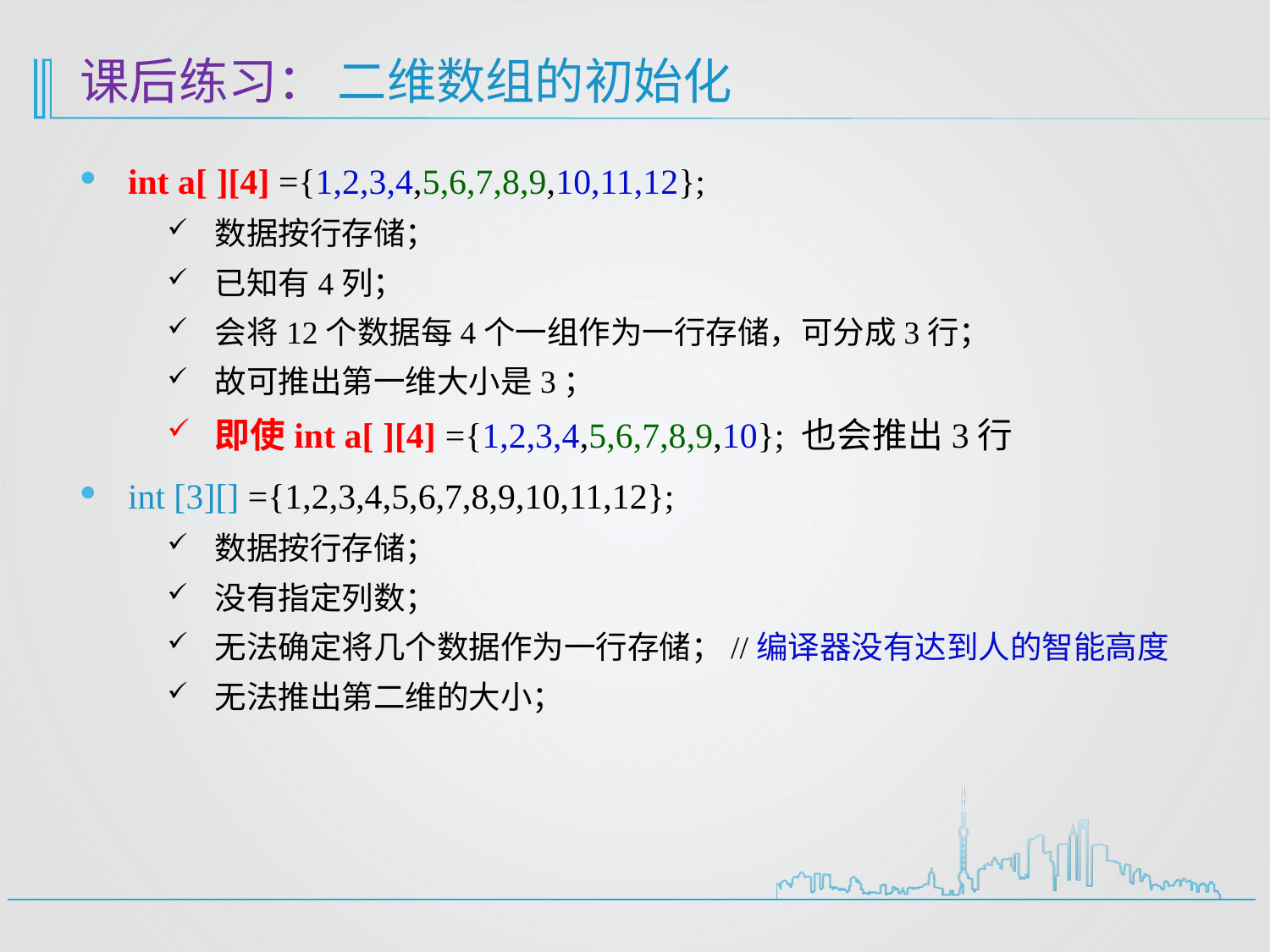

# 课后练习： 二维数组的初始化
int a[ ][4] ={1,2,3,4,5,6,7,8,9,10,11,12};
数据按行存储；
已知有4列；
会将12个数据每4个一组作为一行存储，可分成3行；
故可推出第一维大小是3；
即使int a[ ][4] ={1,2,3,4,5,6,7,8,9,10}; 也会推出3行
int [3][] ={1,2,3,4,5,6,7,8,9,10,11,12};
数据按行存储；
没有指定列数；
无法确定将几个数据作为一行存储；//编译器没有达到人的智能高度
无法推出第二维的大小；